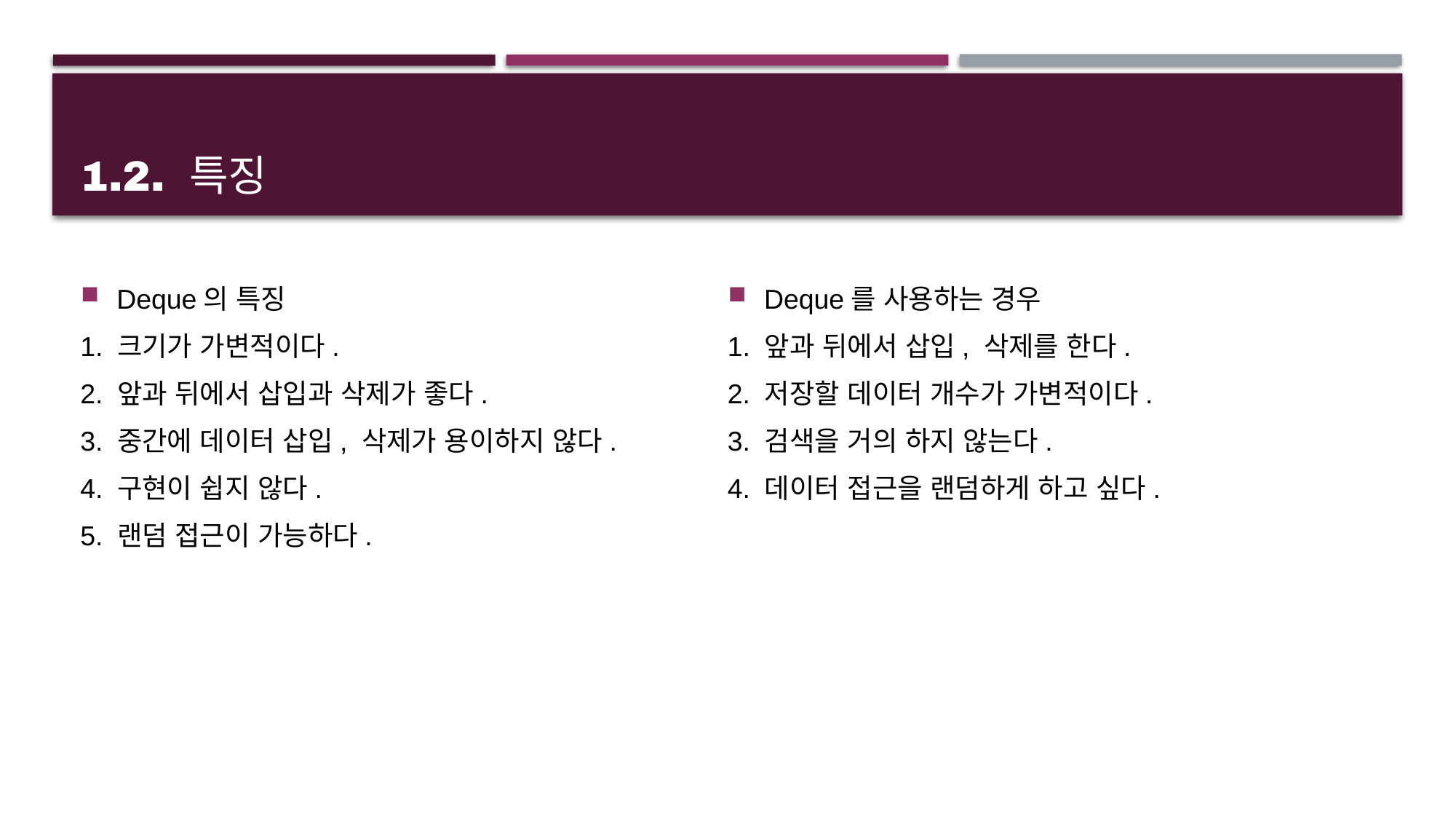

# 1.2. 특징
Deque의 특징
1. 크기가 가변적이다.
2. 앞과 뒤에서 삽입과 삭제가 좋다.
3. 중간에 데이터 삽입, 삭제가 용이하지 않다.
4. 구현이 쉽지 않다.
5. 랜덤 접근이 가능하다.

Deque를 사용하는 경우
1. 앞과 뒤에서 삽입, 삭제를 한다.
2. 저장할 데이터 개수가 가변적이다.
3. 검색을 거의 하지 않는다.
4. 데이터 접근을 랜덤하게 하고 싶다.